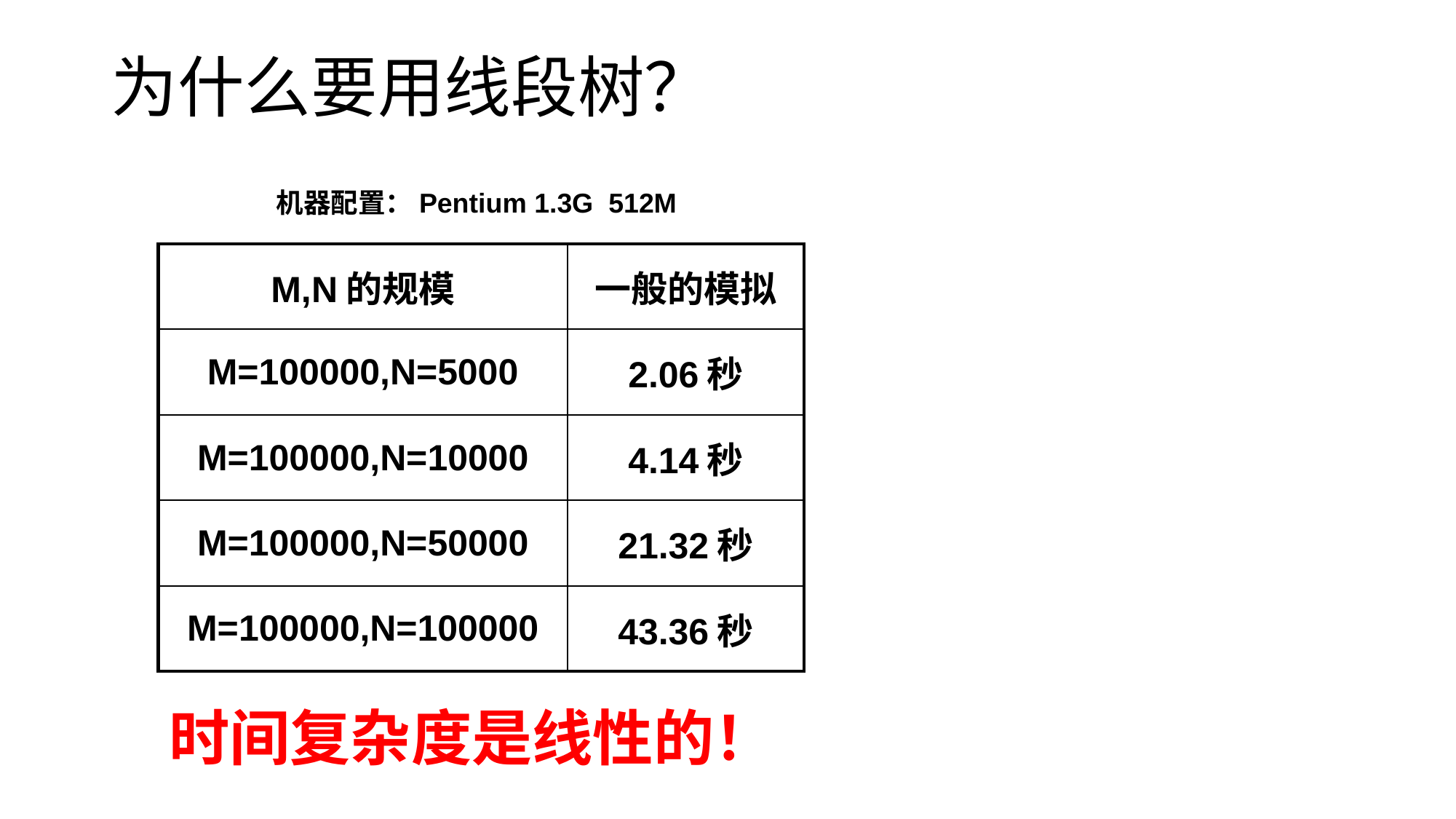

# 为什么要用线段树？
机器配置：Pentium 1.3G  512M
| M,N的规模 | 一般的模拟 |
| --- | --- |
| M=100000,N=5000 | 2.06秒 |
| M=100000,N=10000 | 4.14秒 |
| M=100000,N=50000 | 21.32秒 |
| M=100000,N=100000 | 43.36秒 |
时间复杂度是线性的！